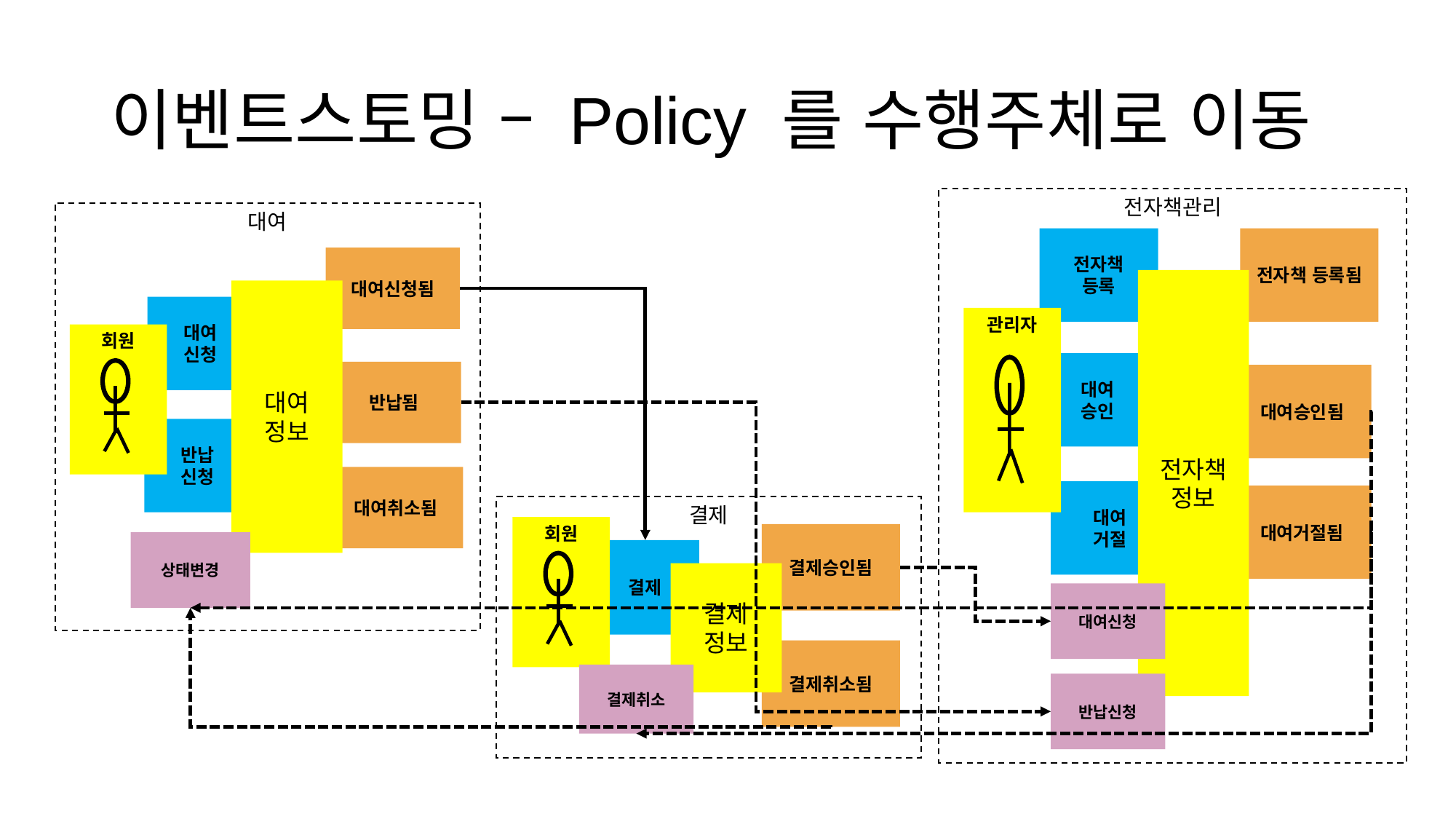

# 이벤트스토밍 – Policy 를 수행주체로 이동
전자책관리
대여
전자책
등록
전자책 등록됨
대여신청됨
전자책
정보
대여
정보
대여
신청
관리자

회원

대여
승인
반납됨
대여승인됨
반납
신청
대여취소됨
대여
거절
대여거절됨
결제
회원

결제승인됨
상태변경
결제
결제
정보
대여신청
결제취소됨
결제취소
반납신청